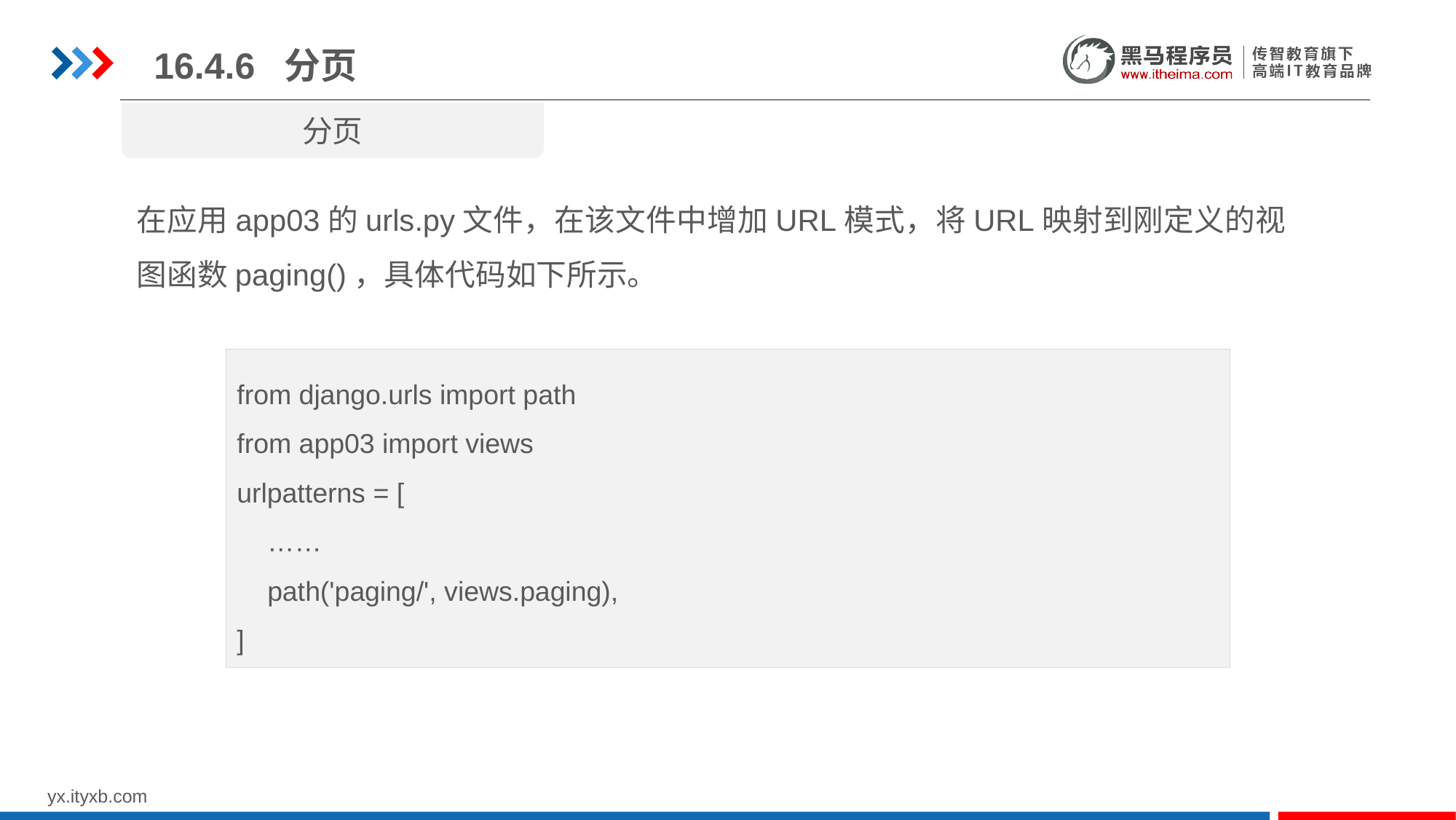

16.4.6  分页

分页
在应用app03的urls.py文件，在该文件中增加URL模式，将URL映射到刚定义的视图函数paging()，具体代码如下所示。
from django.urls import path
from app03 import views
urlpatterns = [
    ……
    path('paging/', views.paging),
]